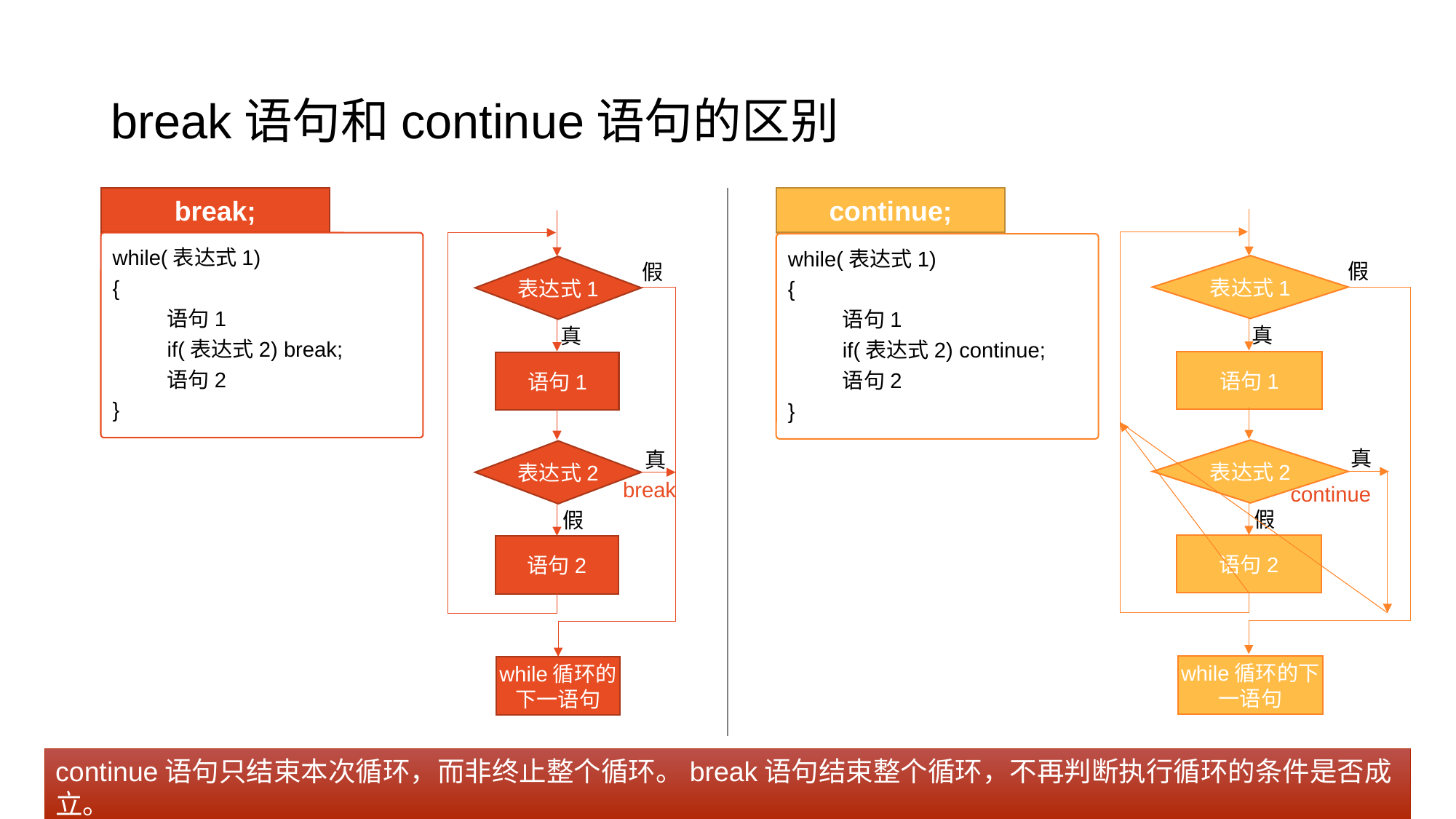

# break语句和continue语句的区别
break;
continue;

假
表达式1

真
语句1
表达式2
真
continue
假
语句2
while循环的下一语句

假
表达式1

真
语句1
表达式2
真
假
语句2
while循环的下一语句
break
while(表达式1)
{
语句1
if(表达式2) break;
语句2
}
while(表达式1)
{
语句1
if(表达式2) continue;
语句2
}
continue语句只结束本次循环，而非终止整个循环。break语句结束整个循环，不再判断执行循环的条件是否成立。